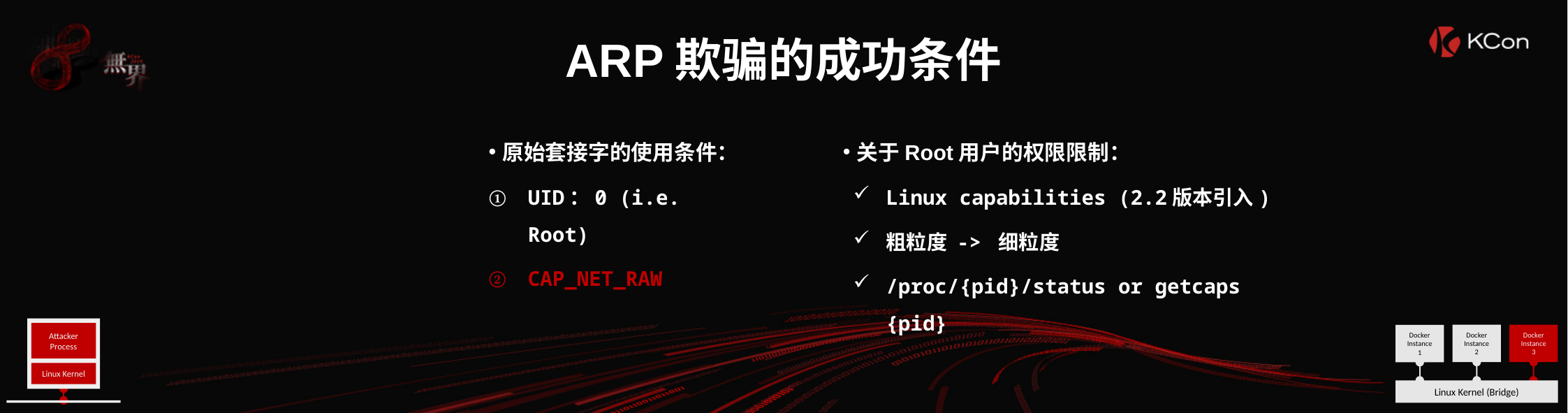

# ARP欺骗的成功条件
原始套接字的使用条件：
UID：0 (i.e. Root)
CAP_NET_RAW
关于Root用户的权限限制：
Linux capabilities (2.2版本引入)
粗粒度 -> 细粒度
/proc/{pid}/status or getcaps {pid}

Attacker Process
Linux Kernel

Docker
Instance 2
Docker
Instance 3
Docker
Instance 1
Linux Kernel (Bridge)